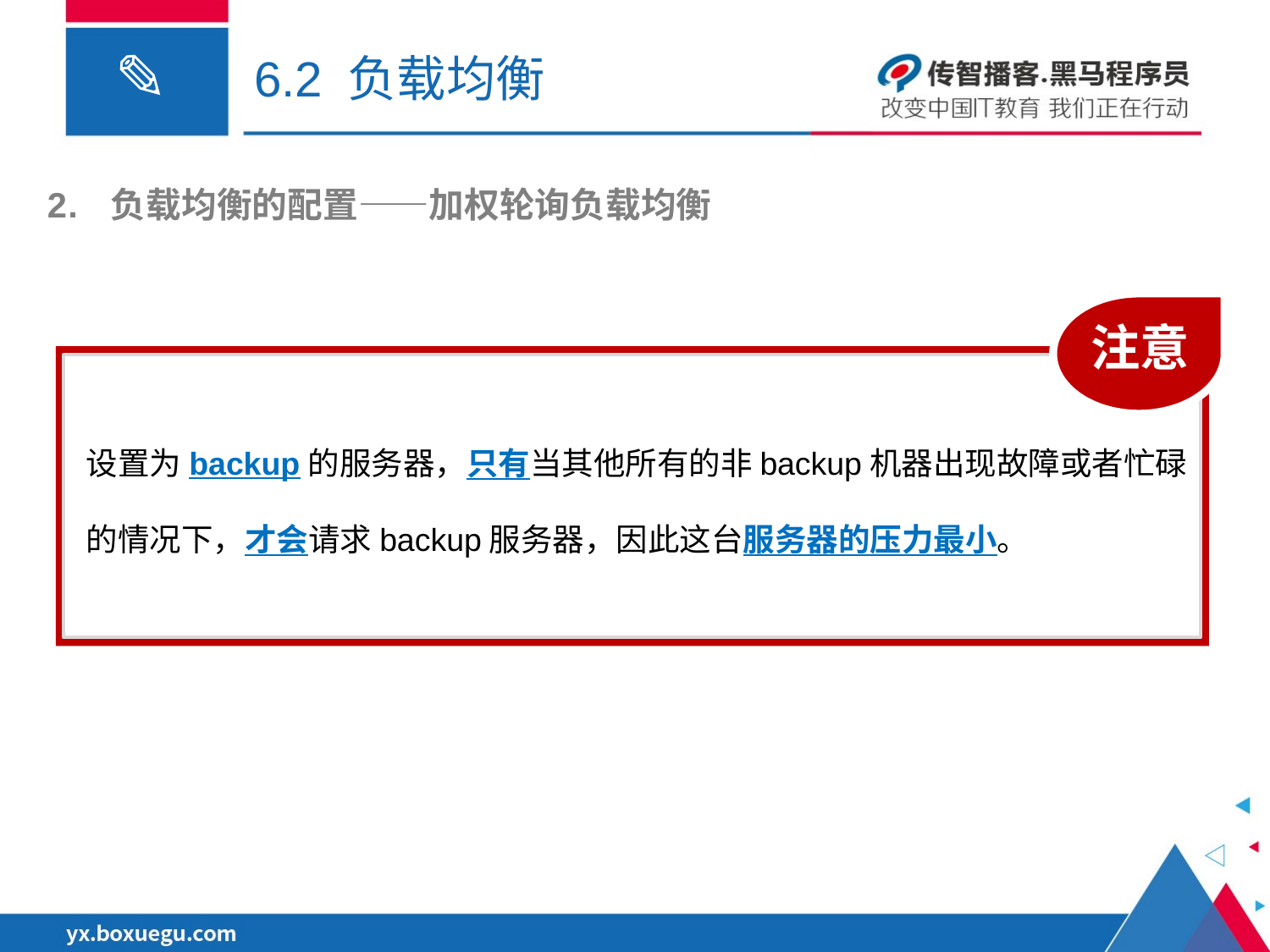

# 6.2 负载均衡
负载均衡的配置——加权轮询负载均衡

注意

设置为backup的服务器，只有当其他所有的非backup机器出现故障或者忙碌的情况下，才会请求backup服务器，因此这台服务器的压力最小。